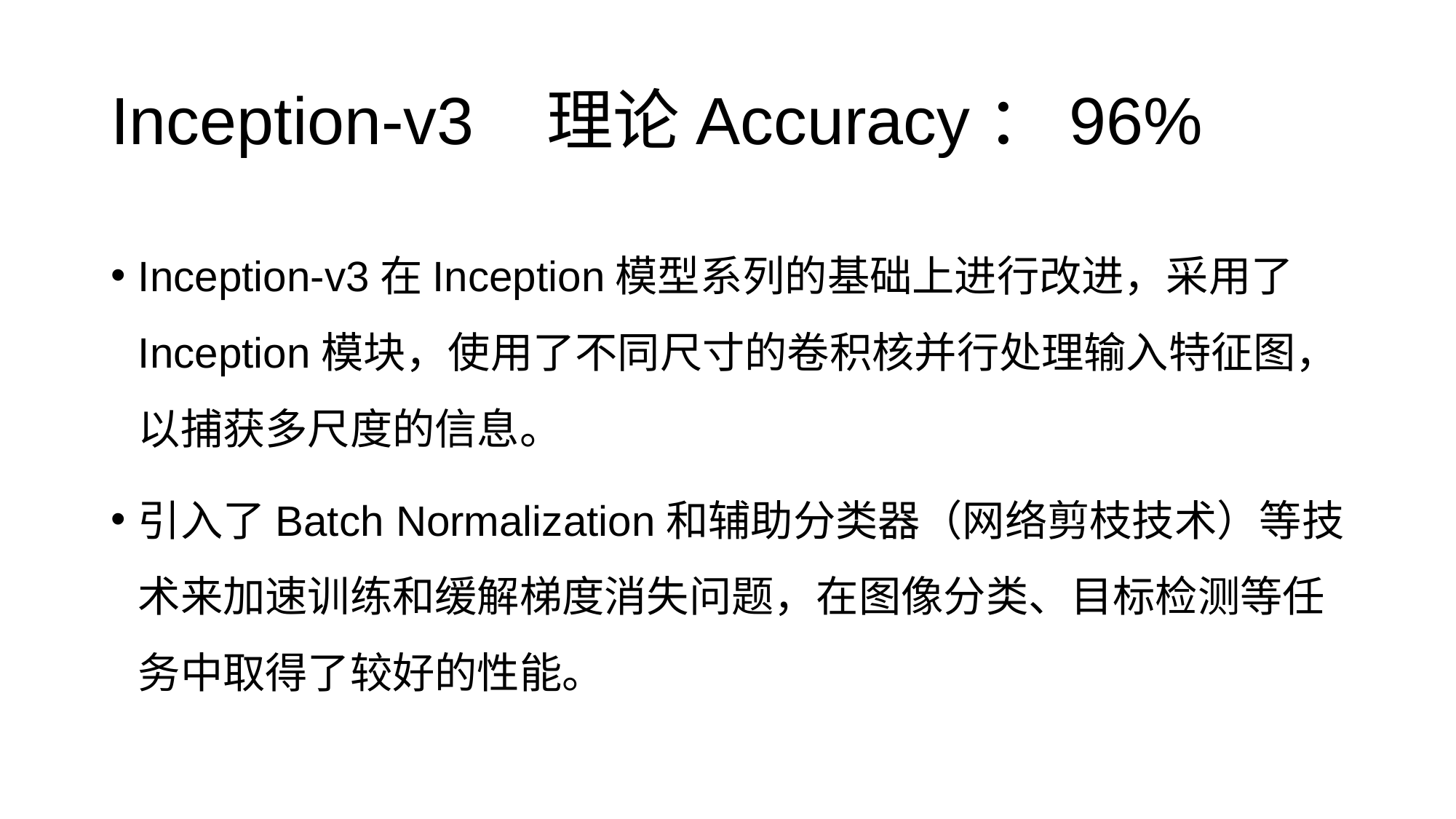

# Inception-v3   理论Accuracy：96%
Inception-v3在Inception模型系列的基础上进行改进，采用了Inception模块，使用了不同尺寸的卷积核并行处理输入特征图，以捕获多尺度的信息。
引入了Batch Normalization和辅助分类器（网络剪枝技术）等技术来加速训练和缓解梯度消失问题，在图像分类、目标检测等任务中取得了较好的性能。